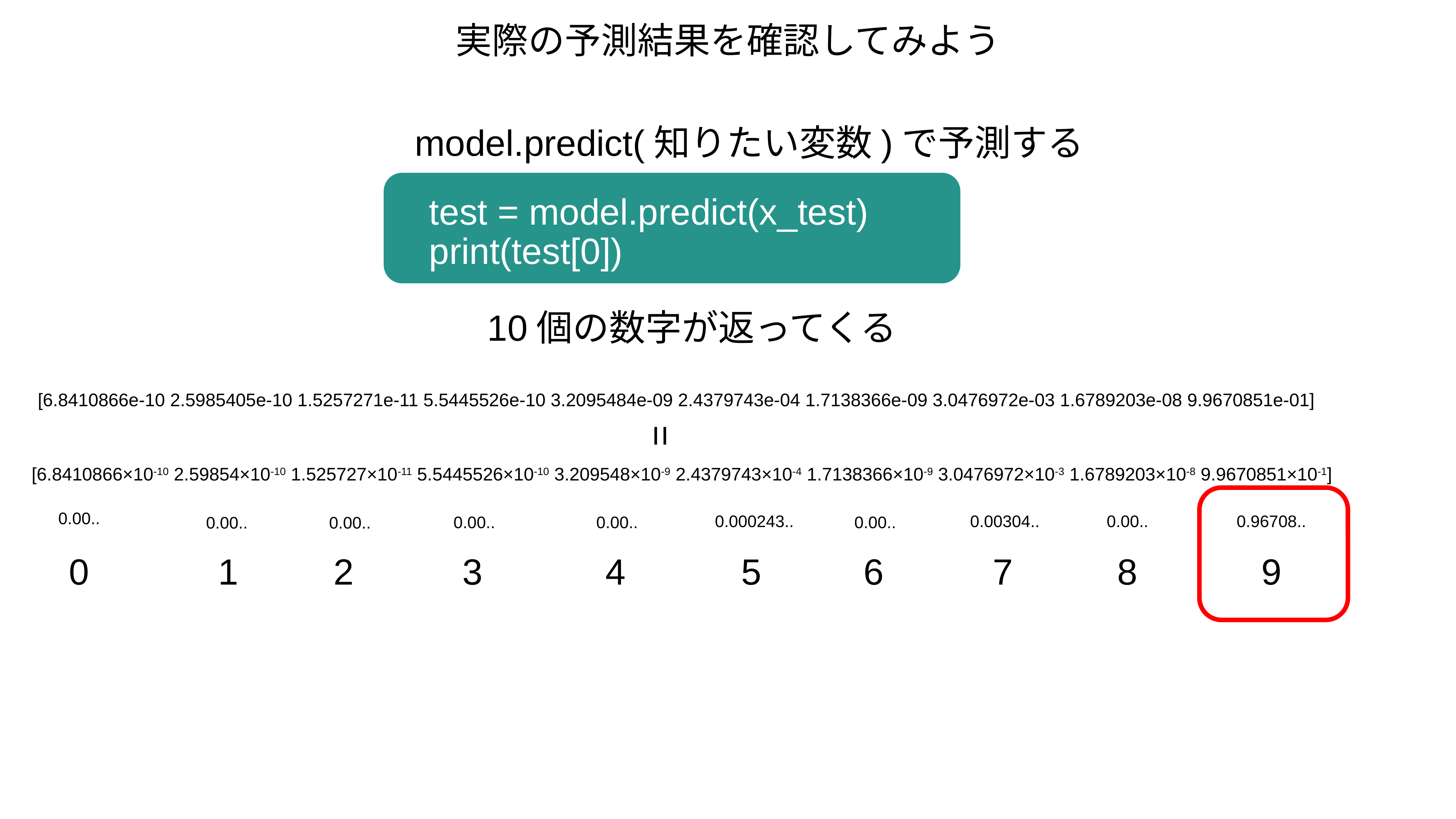

実際の予測結果を確認してみよう
model.predict(知りたい変数)で予測する

test = model.predict(x_test)
print(test[0])
10個の数字が返ってくる
[6.8410866e-10 2.5985405e-10 1.5257271e-11 5.5445526e-10 3.2095484e-09 2.4379743e-04 1.7138366e-09 3.0476972e-03 1.6789203e-08 9.9670851e-01]
=
[6.8410866×10-10 2.59854×10-10 1.525727×10-11 5.5445526×10-10 3.209548×10-9 2.4379743×10-4 1.7138366×10-9 3.0476972×10-3 1.6789203×10-8 9.9670851×10-1]

0.00..
0.000243..
0.00304..
0.00..
0.96708..
0.00..
0.00..
0.00..
0.00..
0.00..
0
1
2
3
4
5
6
7
8
9